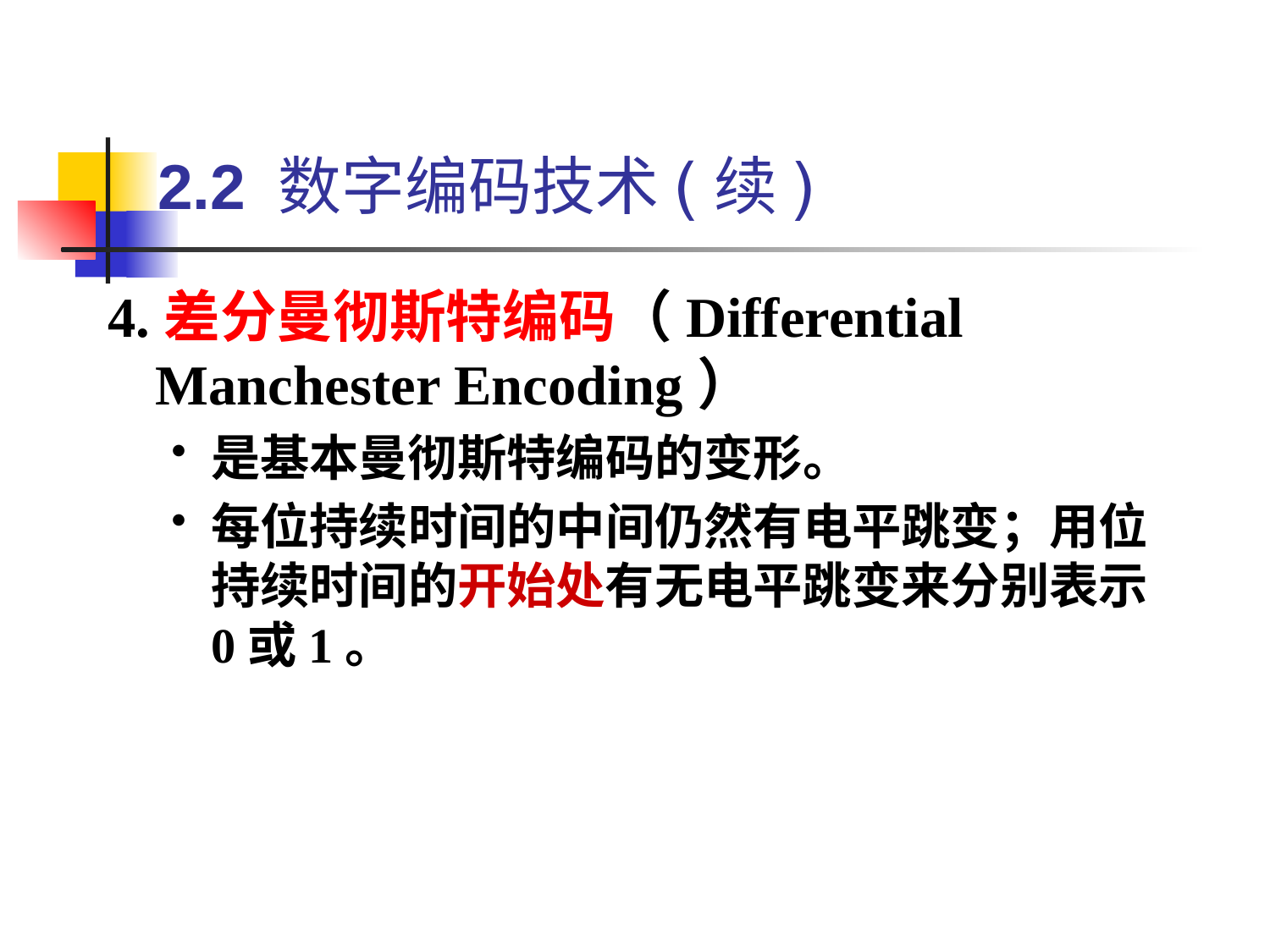

# 2.2 数字编码技术(续)
4.差分曼彻斯特编码（Differential Manchester Encoding）
是基本曼彻斯特编码的变形。
每位持续时间的中间仍然有电平跳变；用位持续时间的开始处有无电平跳变来分别表示0或1。